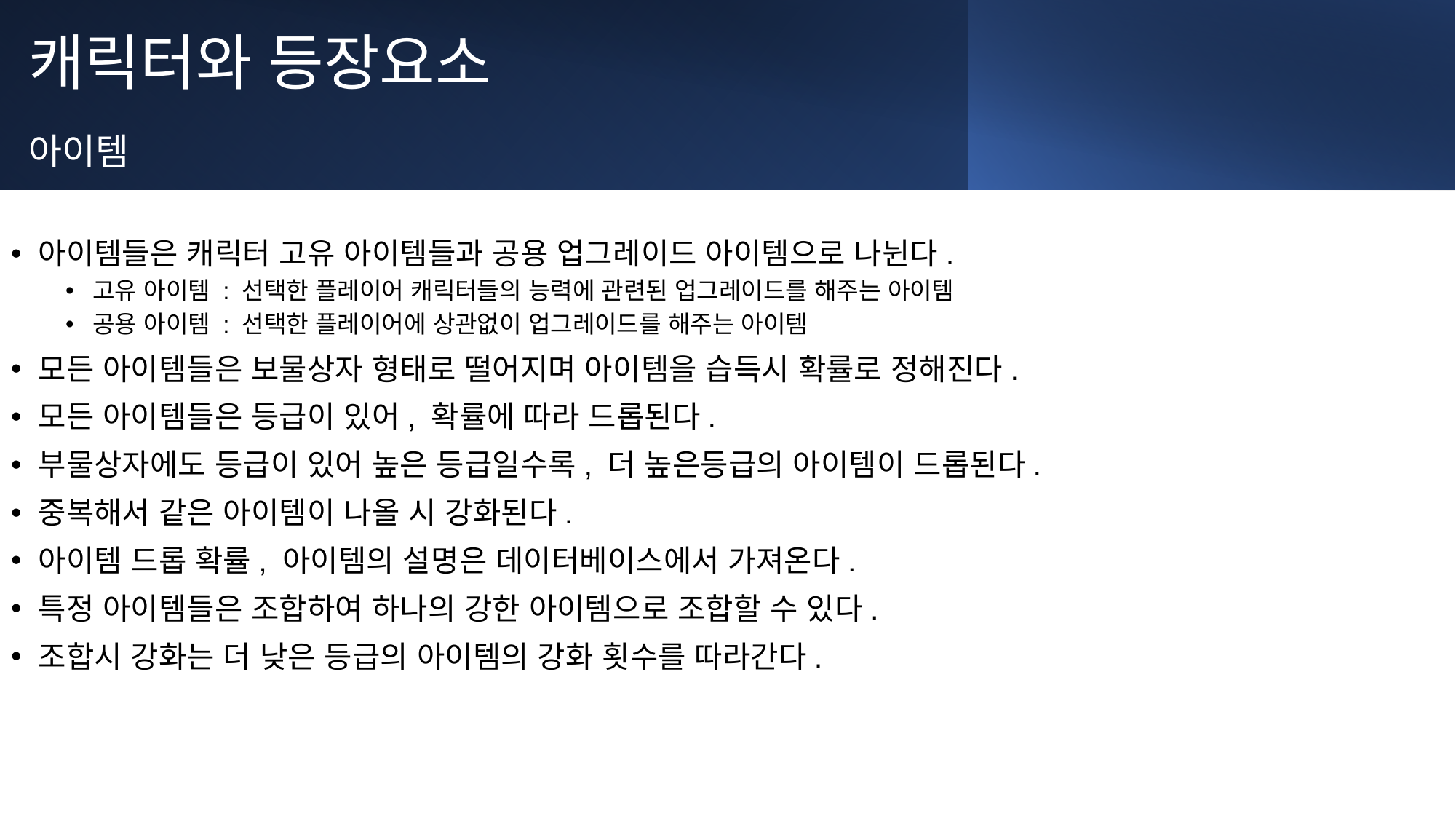

캐릭터와 등장요소
# 아이템
아이템들은 캐릭터 고유 아이템들과 공용 업그레이드 아이템으로 나뉜다.
고유 아이템 : 선택한 플레이어 캐릭터들의 능력에 관련된 업그레이드를 해주는 아이템
공용 아이템 : 선택한 플레이어에 상관없이 업그레이드를 해주는 아이템
모든 아이템들은 보물상자 형태로 떨어지며 아이템을 습득시 확률로 정해진다.
모든 아이템들은 등급이 있어, 확률에 따라 드롭된다.
부물상자에도 등급이 있어 높은 등급일수록, 더 높은등급의 아이템이 드롭된다.
중복해서 같은 아이템이 나올 시 강화된다.
아이템 드롭 확률, 아이템의 설명은 데이터베이스에서 가져온다.
특정 아이템들은 조합하여 하나의 강한 아이템으로 조합할 수 있다.
조합시 강화는 더 낮은 등급의 아이템의 강화 횟수를 따라간다.